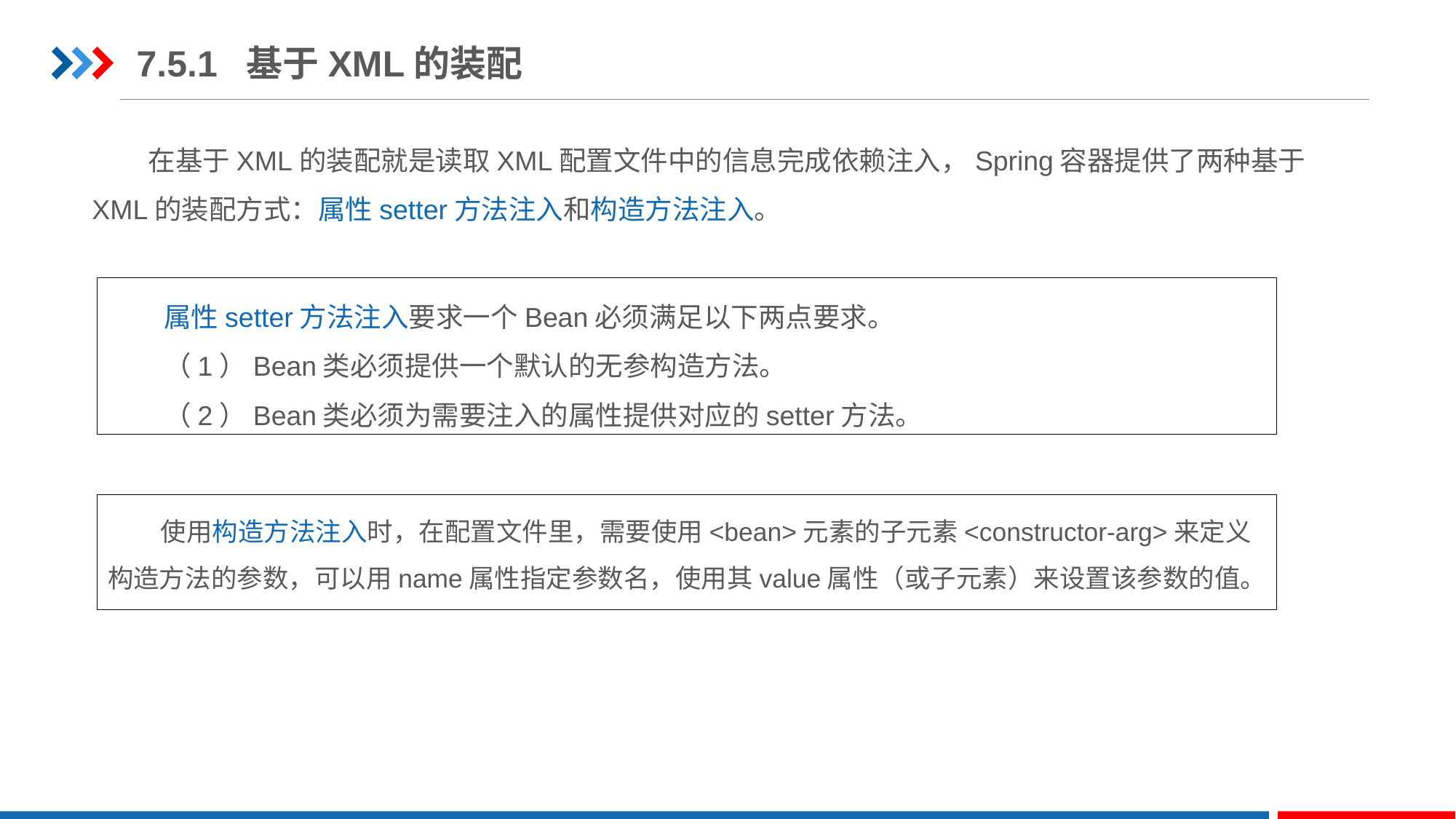

7.5.1  基于XML的装配
        在基于XML的装配就是读取XML配置文件中的信息完成依赖注入，Spring容器提供了两种基于XML的装配方式：属性setter方法注入和构造方法注入。
        属性setter方法注入要求一个Bean必须满足以下两点要求。
        （1）Bean类必须提供一个默认的无参构造方法。
        （2）Bean类必须为需要注入的属性提供对应的setter方法。
        使用构造方法注入时，在配置文件里，需要使用<bean>元素的子元素<constructor-arg>来定义构造方法的参数，可以用name属性指定参数名，使用其value属性（或子元素）来设置该参数的值。